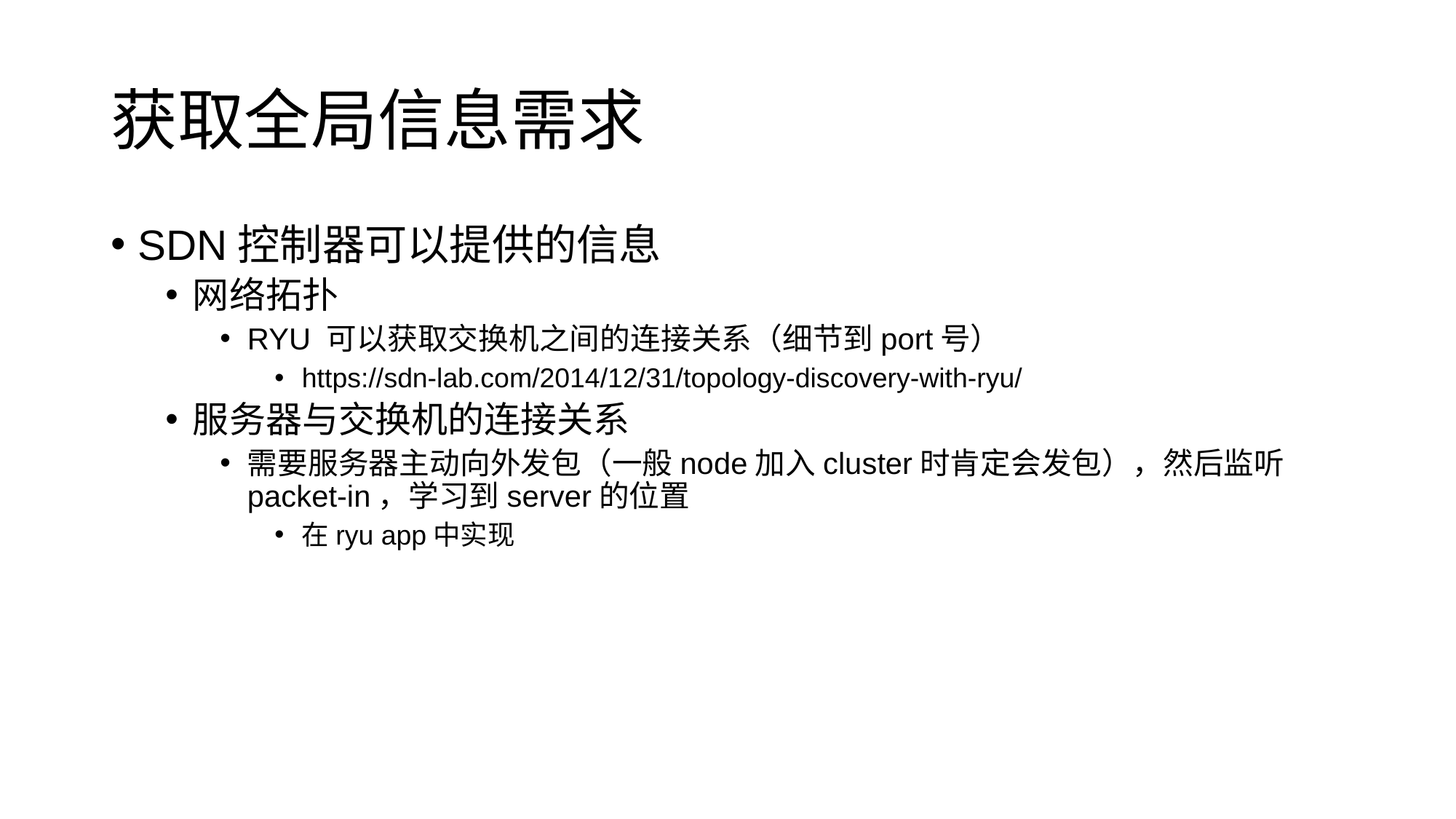

# 获取全局信息需求
SDN控制器可以提供的信息
网络拓扑
RYU 可以获取交换机之间的连接关系（细节到port号）
https://sdn-lab.com/2014/12/31/topology-discovery-with-ryu/
服务器与交换机的连接关系
需要服务器主动向外发包（一般node加入cluster时肯定会发包），然后监听packet-in，学习到server的位置
在ryu app中实现